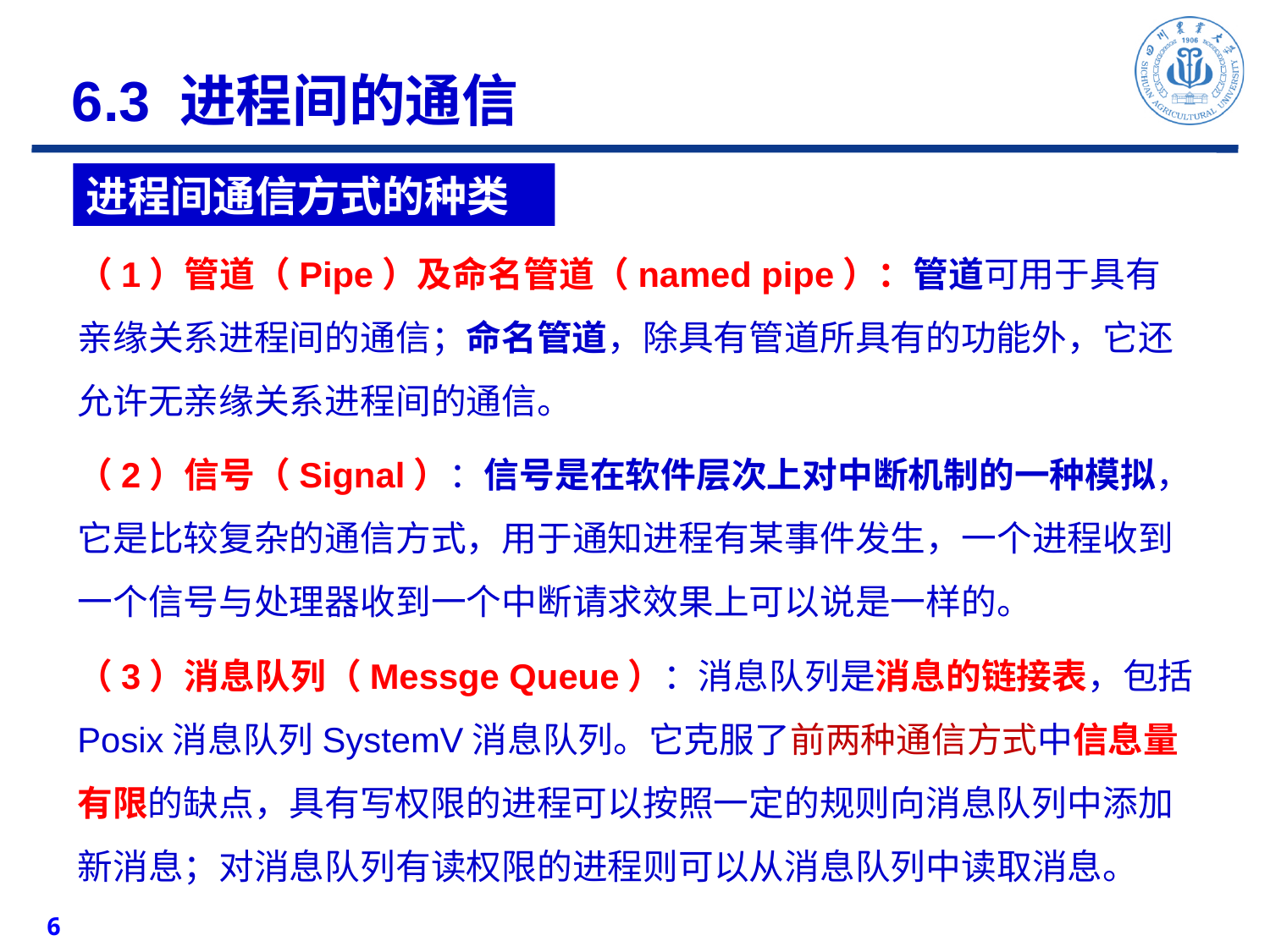

6.3 进程间的通信
进程间通信方式的种类
（1）管道（Pipe）及命名管道（named pipe）：管道可用于具有亲缘关系进程间的通信；命名管道，除具有管道所具有的功能外，它还允许无亲缘关系进程间的通信。
（2）信号（Signal）：信号是在软件层次上对中断机制的一种模拟，它是比较复杂的通信方式，用于通知进程有某事件发生，一个进程收到一个信号与处理器收到一个中断请求效果上可以说是一样的。
（3）消息队列（Messge Queue）：消息队列是消息的链接表，包括Posix消息队列SystemV消息队列。它克服了前两种通信方式中信息量有限的缺点，具有写权限的进程可以按照一定的规则向消息队列中添加新消息；对消息队列有读权限的进程则可以从消息队列中读取消息。